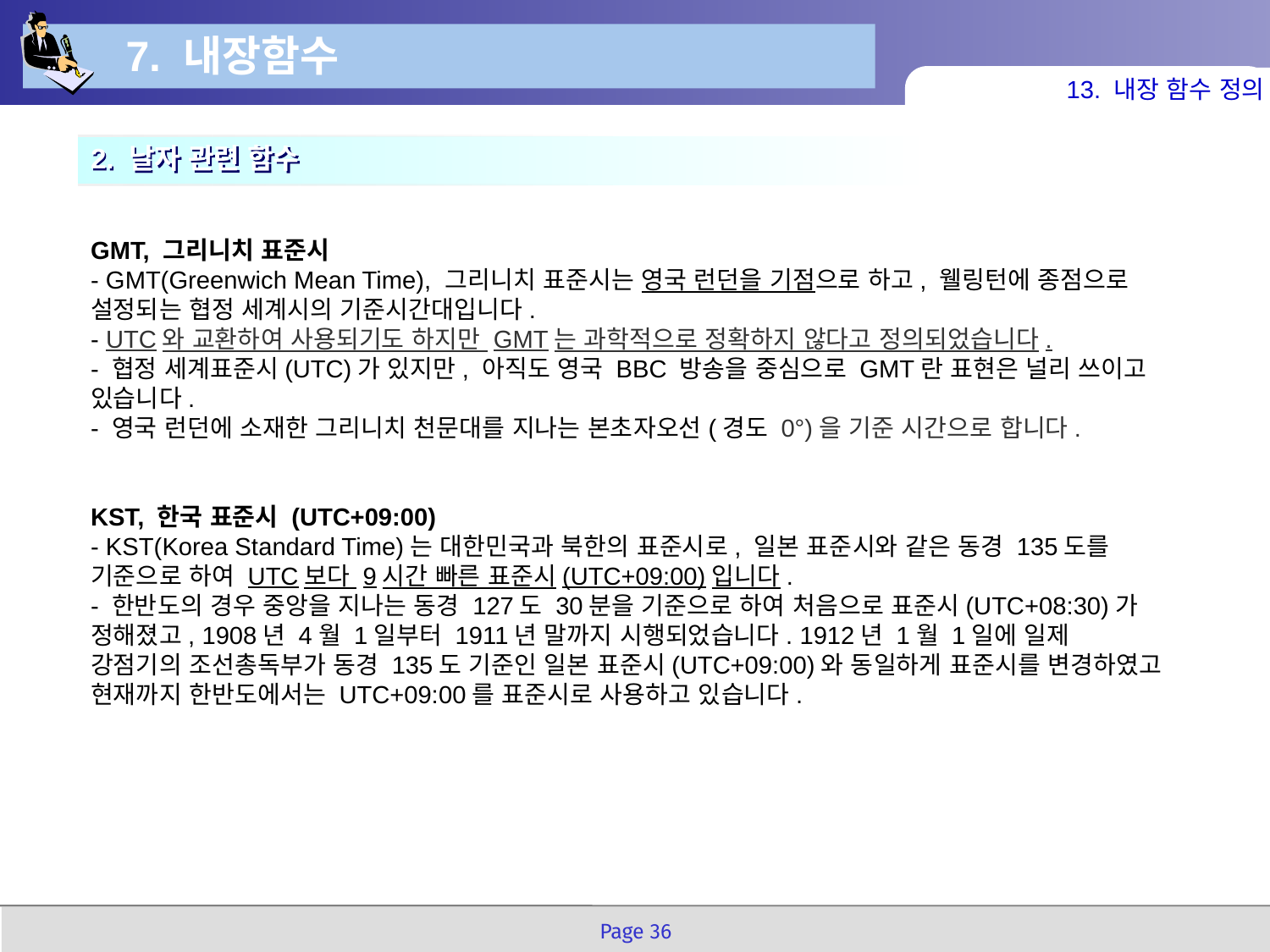

7. 내장함수
13. 내장 함수 정의
2. 날자 관련 함수

GMT, 그리니치 표준시
- GMT(Greenwich Mean Time), 그리니치 표준시는 영국 런던을 기점으로 하고, 웰링턴에 종점으로 설정되는 협정 세계시의 기준시간대입니다.
- UTC와 교환하여 사용되기도 하지만 GMT는 과학적으로 정확하지 않다고 정의되었습니다.
- 협정 세계표준시(UTC)가 있지만, 아직도 영국 BBC 방송을 중심으로 GMT란 표현은 널리 쓰이고 있습니다.
- 영국 런던에 소재한 그리니치 천문대를 지나는 본초자오선(경도 0°)을 기준 시간으로 합니다.
KST, 한국 표준시 (UTC+09:00)
- KST(Korea Standard Time)는 대한민국과 북한의 표준시로, 일본 표준시와 같은 동경 135도를 기준으로 하여 UTC보다 9시간 빠른 표준시(UTC+09:00)입니다.
- 한반도의 경우 중앙을 지나는 동경 127도 30분을 기준으로 하여 처음으로 표준시(UTC+08:30)가 정해졌고, 1908년 4월 1일부터 1911년 말까지 시행되었습니다. 1912년 1월 1일에 일제 강점기의 조선총독부가 동경 135도 기준인 일본 표준시(UTC+09:00)와 동일하게 표준시를 변경하였고 현재까지 한반도에서는 UTC+09:00를 표준시로 사용하고 있습니다.
Page 36